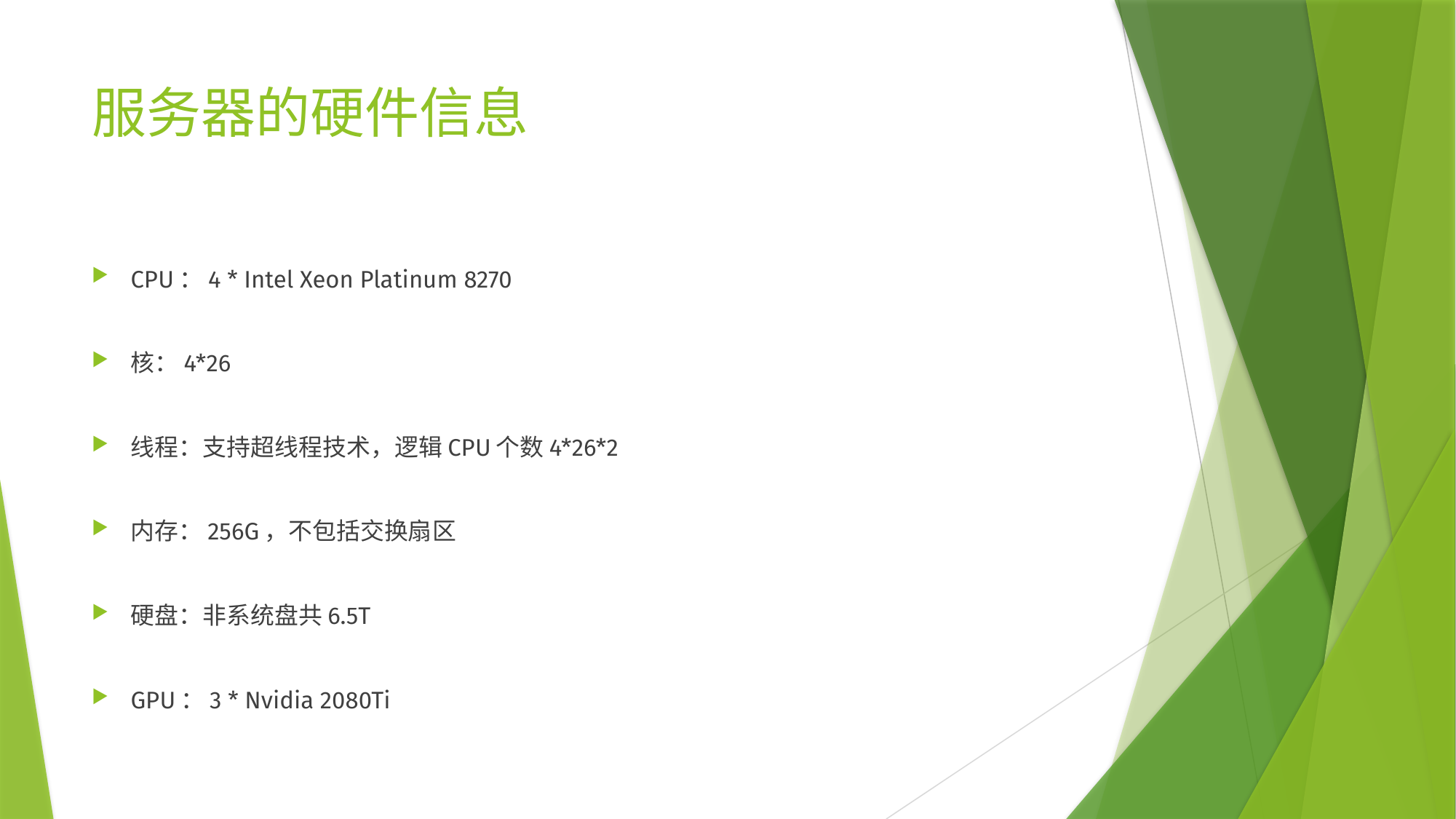

# 服务器的硬件信息
CPU：4 * Intel Xeon Platinum 8270

核：4*26

线程：支持超线程技术，逻辑CPU个数4*26*2

内存：256G，不包括交换扇区

硬盘：非系统盘共6.5T

GPU：3 * Nvidia 2080Ti